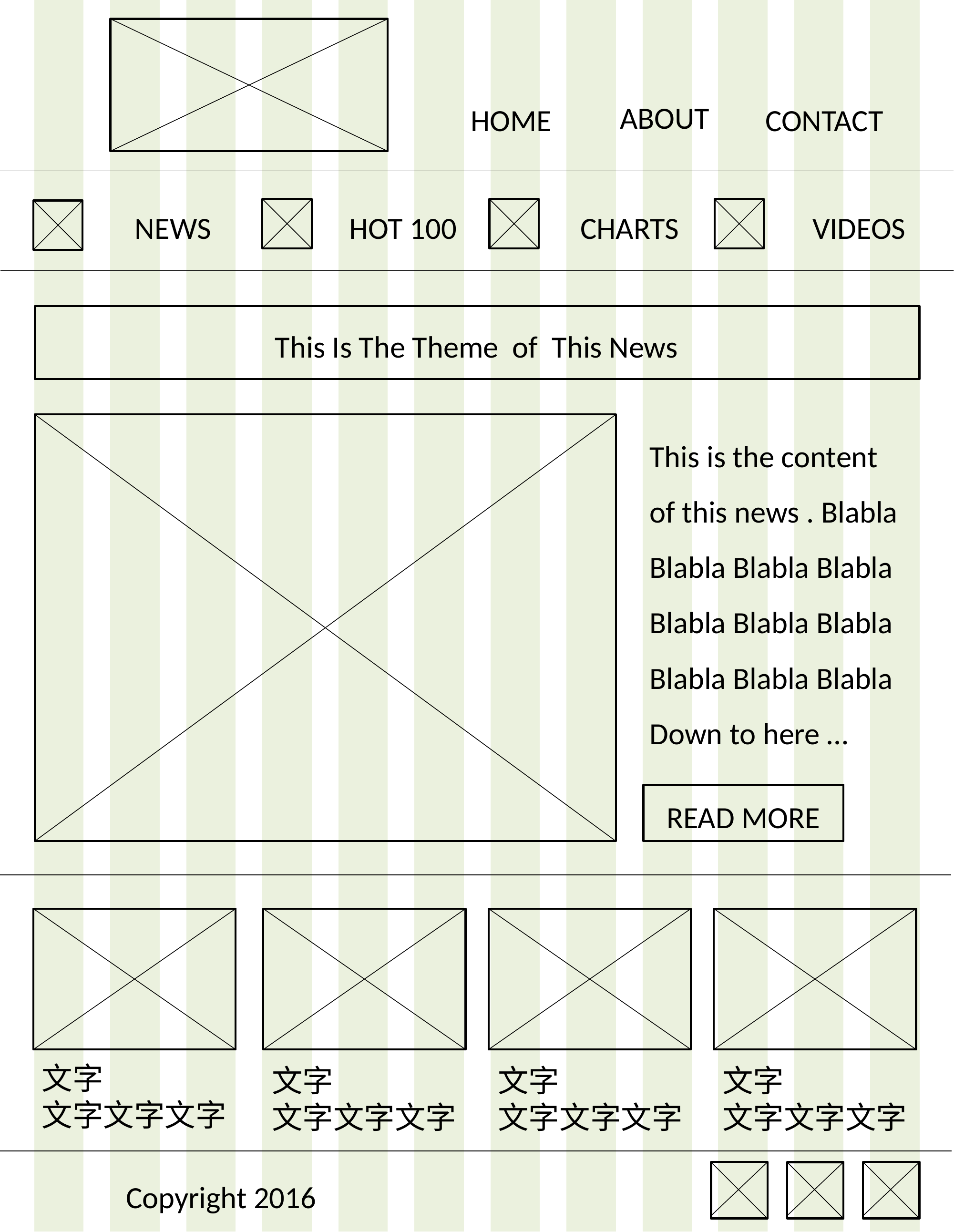

ABOUT
HOME
CONTACT

NEWS
HOT 100
CHARTS
VIDEOS

This Is The Theme  of  This News

This is the content of this news . Blabla Blabla Blabla Blabla Blabla Blabla Blabla Blabla Blabla Blabla
Down to here …

READ MORE

文字
文字文字文字
文字
文字文字文字
文字
文字文字文字
文字
文字文字文字

Copyright 2016